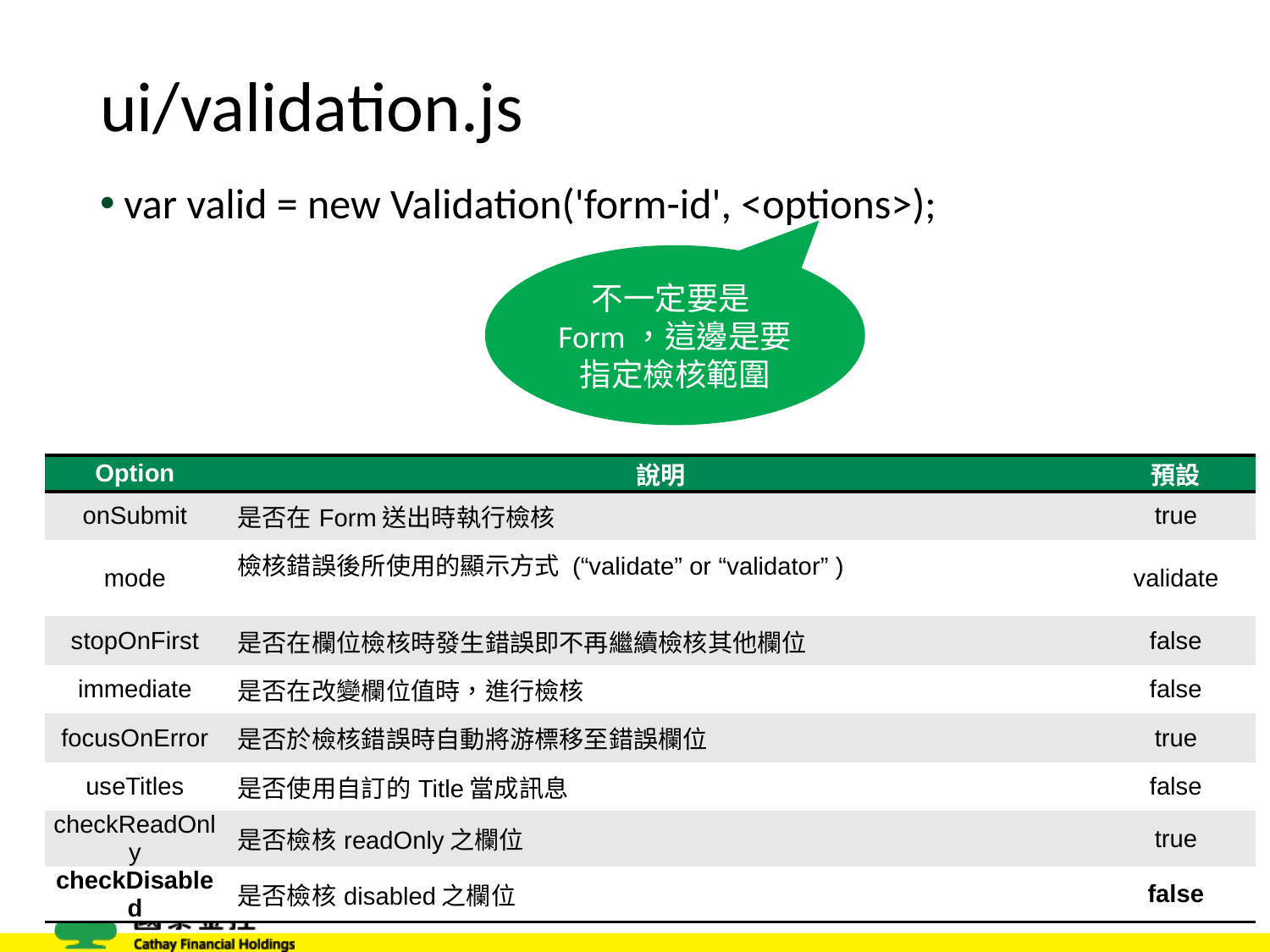

# ui/validation.js
var valid = new Validation('form-id', <options>);
不一定要是Form，這邊是要指定檢核範圍
| Option | 說明 | 預設 |
| --- | --- | --- |
| onSubmit | 是否在Form送出時執行檢核 | true |
| mode | 檢核錯誤後所使用的顯示方式 (“validate” or “validator” ) | validate |
| stopOnFirst | 是否在欄位檢核時發生錯誤即不再繼續檢核其他欄位 | false |
| immediate | 是否在改變欄位值時，進行檢核 | false |
| focusOnError | 是否於檢核錯誤時自動將游標移至錯誤欄位 | true |
| useTitles | 是否使用自訂的Title當成訊息 | false |
| checkReadOnly | 是否檢核readOnly之欄位 | true |
| checkDisabled | 是否檢核disabled之欄位 | false |